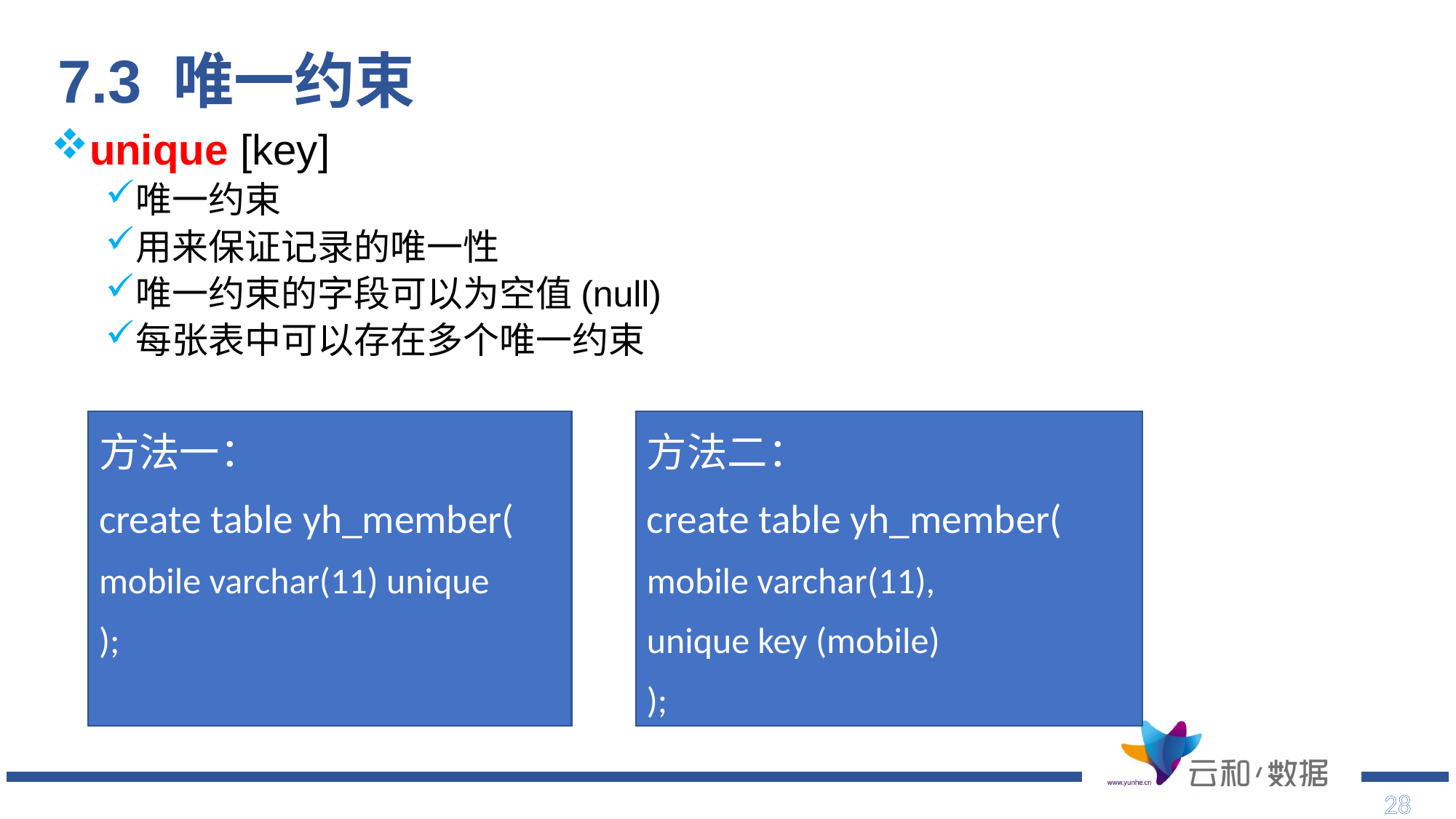

# 7.3 唯一约束
unique [key]
唯一约束
用来保证记录的唯一性
唯一约束的字段可以为空值(null)
每张表中可以存在多个唯一约束

方法一：
create table yh_member(
mobile varchar(11) unique
);

方法二：
create table yh_member(
mobile varchar(11),
unique key (mobile)
);
28